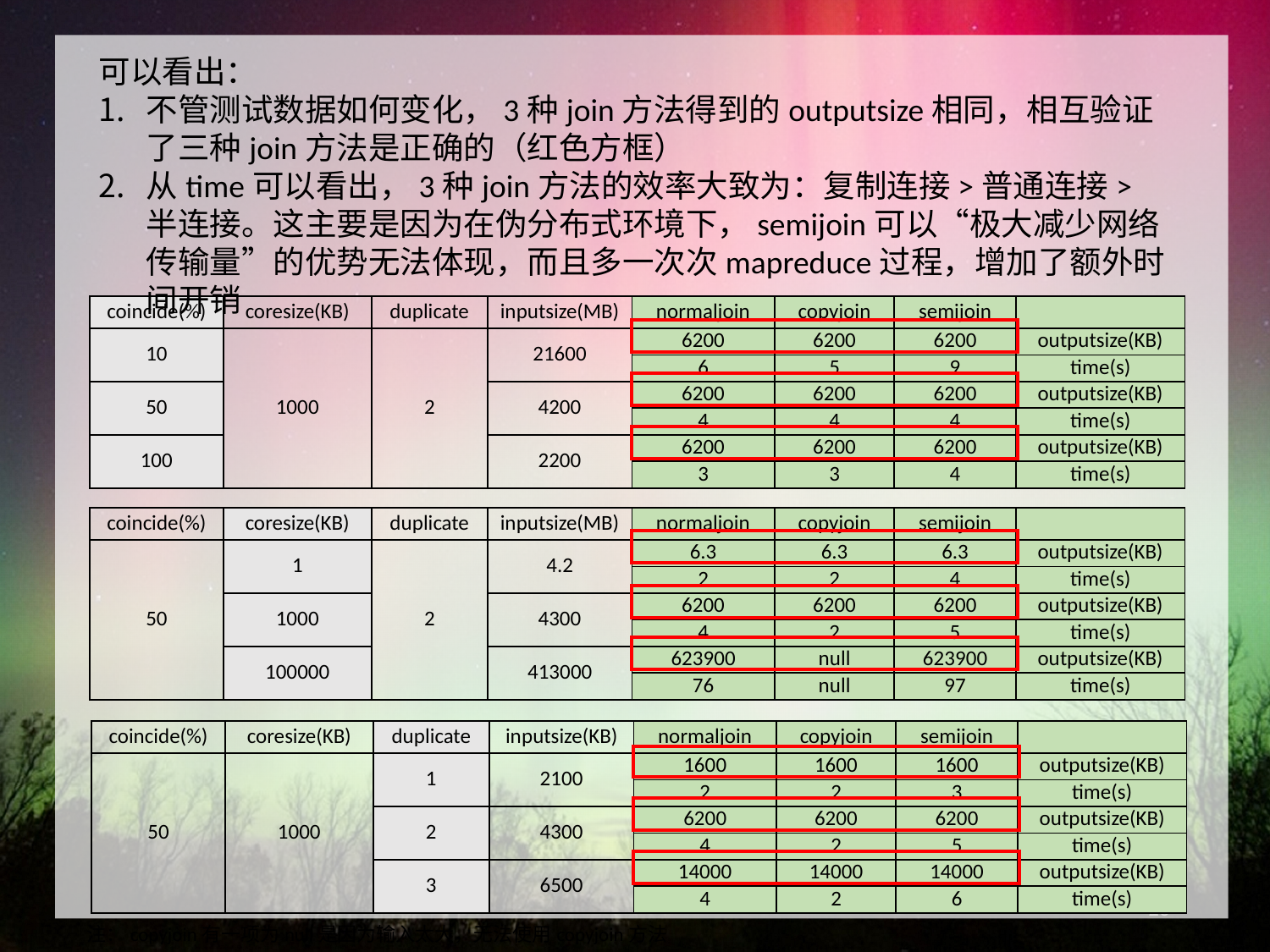

可以看出：
不管测试数据如何变化，3种join方法得到的outputsize相同，相互验证了三种join方法是正确的（红色方框）
从time可以看出，3种join方法的效率大致为：复制连接>普通连接>半连接。这主要是因为在伪分布式环境下，semijoin可以“极大减少网络传输量”的优势无法体现，而且多一次次mapreduce过程，增加了额外时间开销
| coincide(%) | coresize(KB) | duplicate | inputsize(MB) | normaljoin | copyjoin | semijoin |  |
| --- | --- | --- | --- | --- | --- | --- | --- |
| 10 | 1000 | 2 | 21600 | 6200 | 6200 | 6200 | outputsize(KB) |
|  |  |  |  | 6 | 5 | 9 | time(s) |
| 50 |  |  | 4200 | 6200 | 6200 | 6200 | outputsize(KB) |
|  |  |  |  | 4 | 4 | 4 | time(s) |
| 100 |  |  | 2200 | 6200 | 6200 | 6200 | outputsize(KB) |
|  |  |  |  | 3 | 3 | 4 | time(s) |

| coincide(%) | coresize(KB) | duplicate | inputsize(MB) | normaljoin | copyjoin | semijoin |  |
| --- | --- | --- | --- | --- | --- | --- | --- |
| 50 | 1 | 2 | 4.2 | 6.3 | 6.3 | 6.3 | outputsize(KB) |
|  |  |  |  | 2 | 2 | 4 | time(s) |
|  | 1000 |  | 4300 | 6200 | 6200 | 6200 | outputsize(KB) |
|  |  |  |  | 4 | 2 | 5 | time(s) |
|  | 100000 |  | 413000 | 623900 | null | 623900 | outputsize(KB) |
|  |  |  |  | 76 | null | 97 | time(s) |

| coincide(%) | coresize(KB) | duplicate | inputsize(KB) | normaljoin | copyjoin | semijoin |  |
| --- | --- | --- | --- | --- | --- | --- | --- |
| 50 | 1000 | 1 | 2100 | 1600 | 1600 | 1600 | outputsize(KB) |
|  |  |  |  | 2 | 2 | 3 | time(s) |
|  |  | 2 | 4300 | 6200 | 6200 | 6200 | outputsize(KB) |
|  |  |  |  | 4 | 2 | 5 | time(s) |
|  |  | 3 | 6500 | 14000 | 14000 | 14000 | outputsize(KB) |
|  |  |  |  | 4 | 2 | 6 | time(s) |

26
注：copyjoin有一项为null是因为输入太大，无法使用copyjoin方法